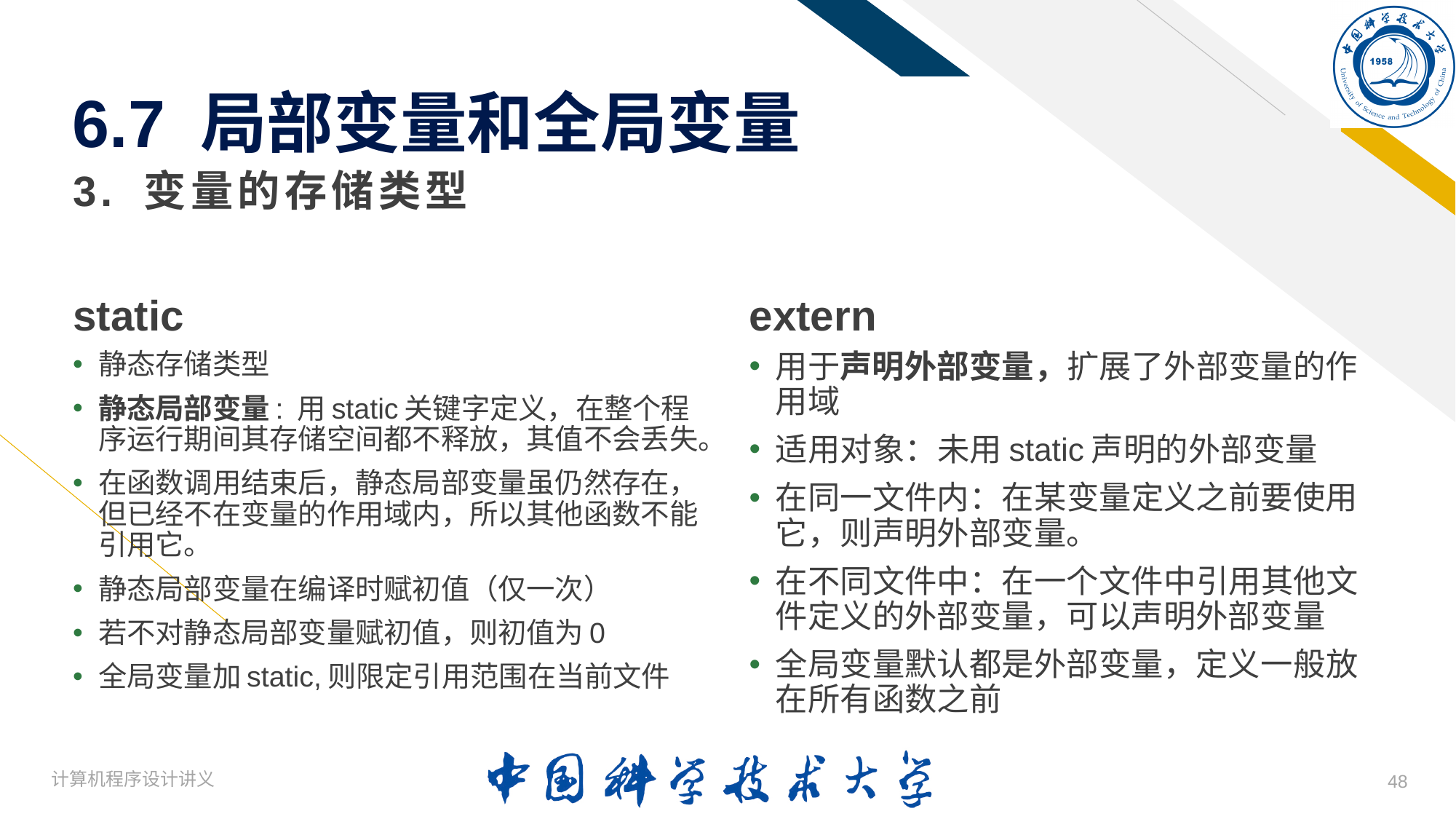

# 6.7 局部变量和全局变量
3. 变量的存储类型
static
extern
静态存储类型
静态局部变量: 用static关键字定义，在整个程序运行期间其存储空间都不释放，其值不会丢失。
在函数调用结束后，静态局部变量虽仍然存在，但已经不在变量的作用域内，所以其他函数不能引用它。
静态局部变量在编译时赋初值（仅一次）
若不对静态局部变量赋初值，则初值为0
全局变量加static,则限定引用范围在当前文件

用于声明外部变量，扩展了外部变量的作用域
适用对象：未用static声明的外部变量
在同一文件内：在某变量定义之前要使用它，则声明外部变量。
在不同文件中：在一个文件中引用其他文件定义的外部变量，可以声明外部变量
全局变量默认都是外部变量，定义一般放在所有函数之前

计算机程序设计讲义
48